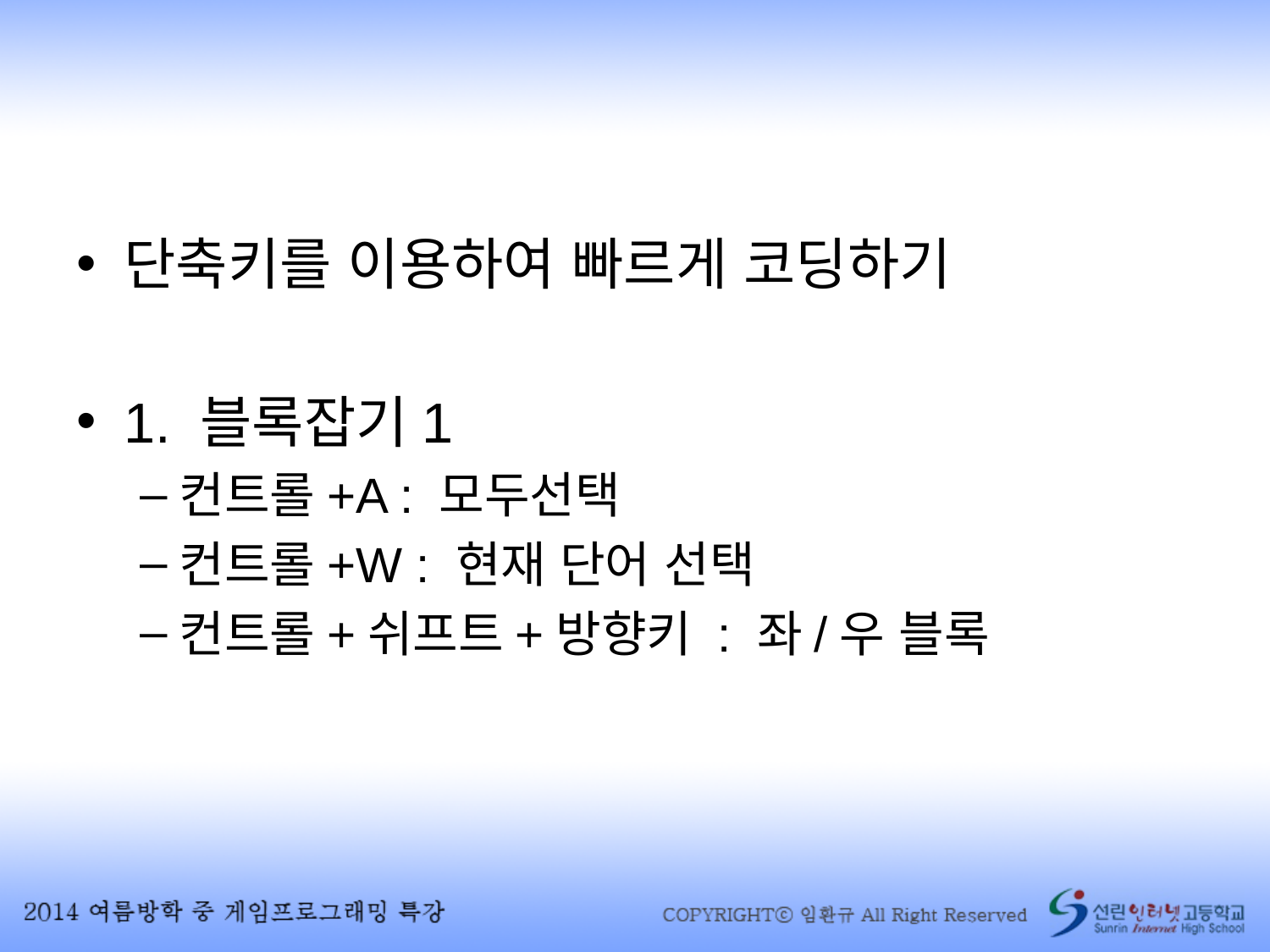

단축키를 이용하여 빠르게 코딩하기

1. 블록잡기1
컨트롤+A : 모두선택
컨트롤+W : 현재 단어 선택
컨트롤+쉬프트+방향키 : 좌/우 블록